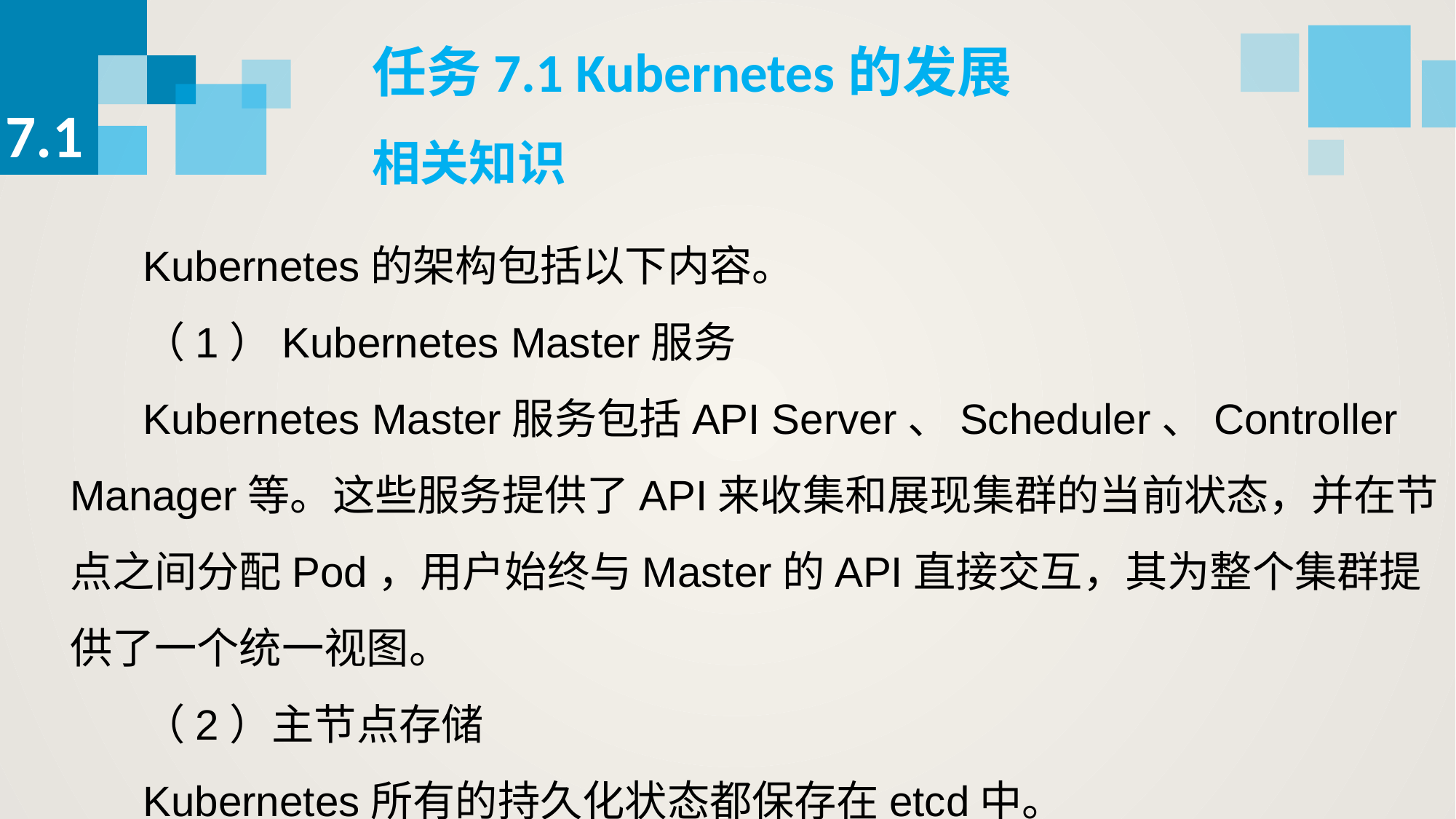

任务7.1 Kubernetes的发展
7.1
相关知识
Kubernetes的架构包括以下内容。
（1）Kubernetes Master服务
Kubernetes Master服务包括API Server、Scheduler、Controller Manager等。这些服务提供了API来收集和展现集群的当前状态，并在节点之间分配Pod，用户始终与Master的API直接交互，其为整个集群提供了一个统一视图。
（2）主节点存储
Kubernetes所有的持久化状态都保存在etcd中。